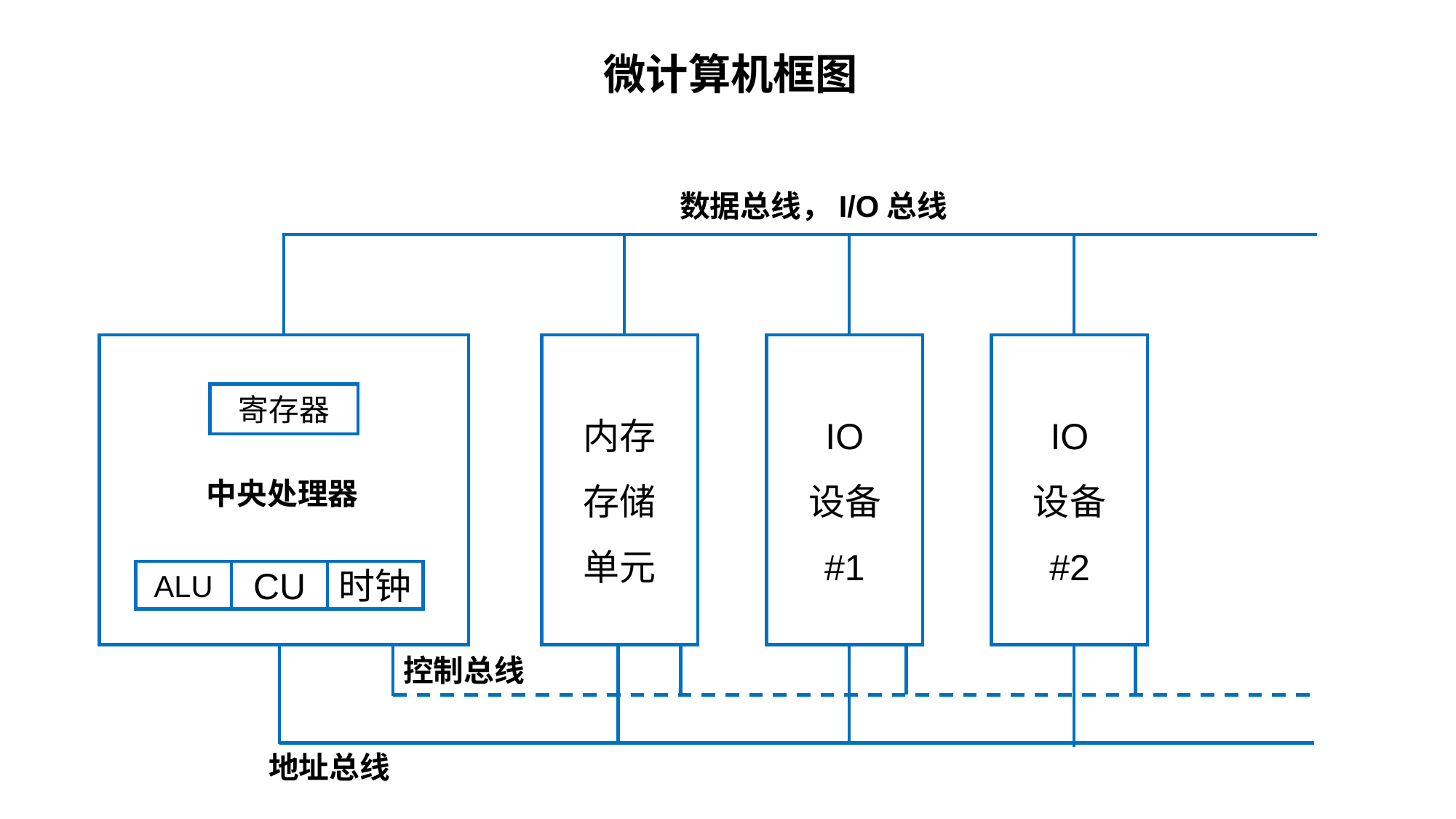

微计算机框图
数据总线，I/O总线

寄存器
中央处理器
ALU
CU
时钟
内存
存储
单元
IO
设备
#1
IO
设备
#2
控制总线
地址总线